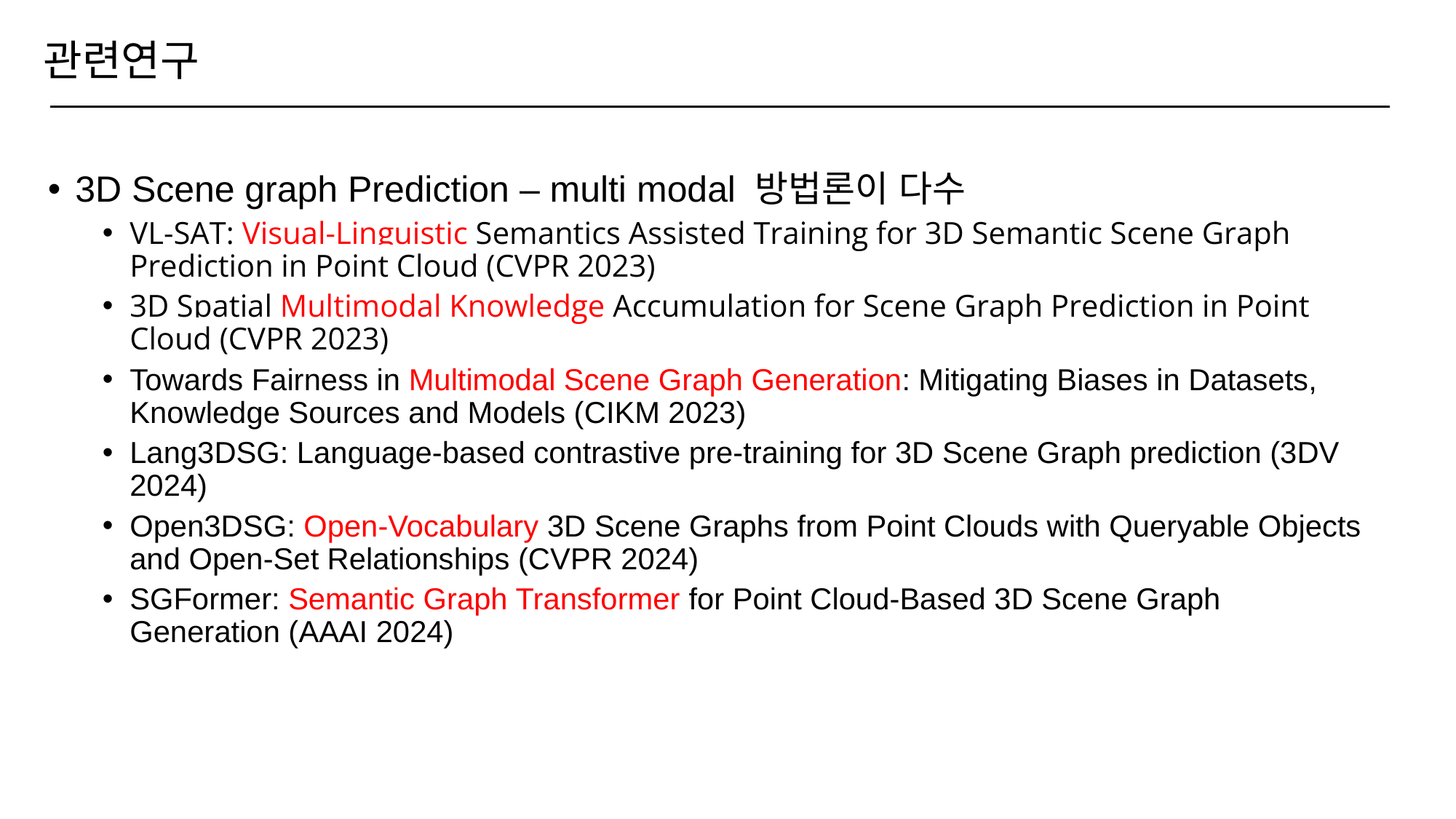

# 관련연구

3D Scene graph Prediction – multi modal 방법론이 다수
VL-SAT: Visual-Linguistic Semantics Assisted Training for 3D Semantic Scene Graph Prediction in Point Cloud (CVPR 2023)
3D Spatial Multimodal Knowledge Accumulation for Scene Graph Prediction in Point Cloud (CVPR 2023)
Towards Fairness in Multimodal Scene Graph Generation: Mitigating Biases in Datasets, Knowledge Sources and Models (CIKM 2023)
Lang3DSG: Language-based contrastive pre-training for 3D Scene Graph prediction (3DV 2024)
Open3DSG: Open-Vocabulary 3D Scene Graphs from Point Clouds with Queryable Objects and Open-Set Relationships (CVPR 2024)
SGFormer: Semantic Graph Transformer for Point Cloud-Based 3D Scene Graph Generation (AAAI 2024)